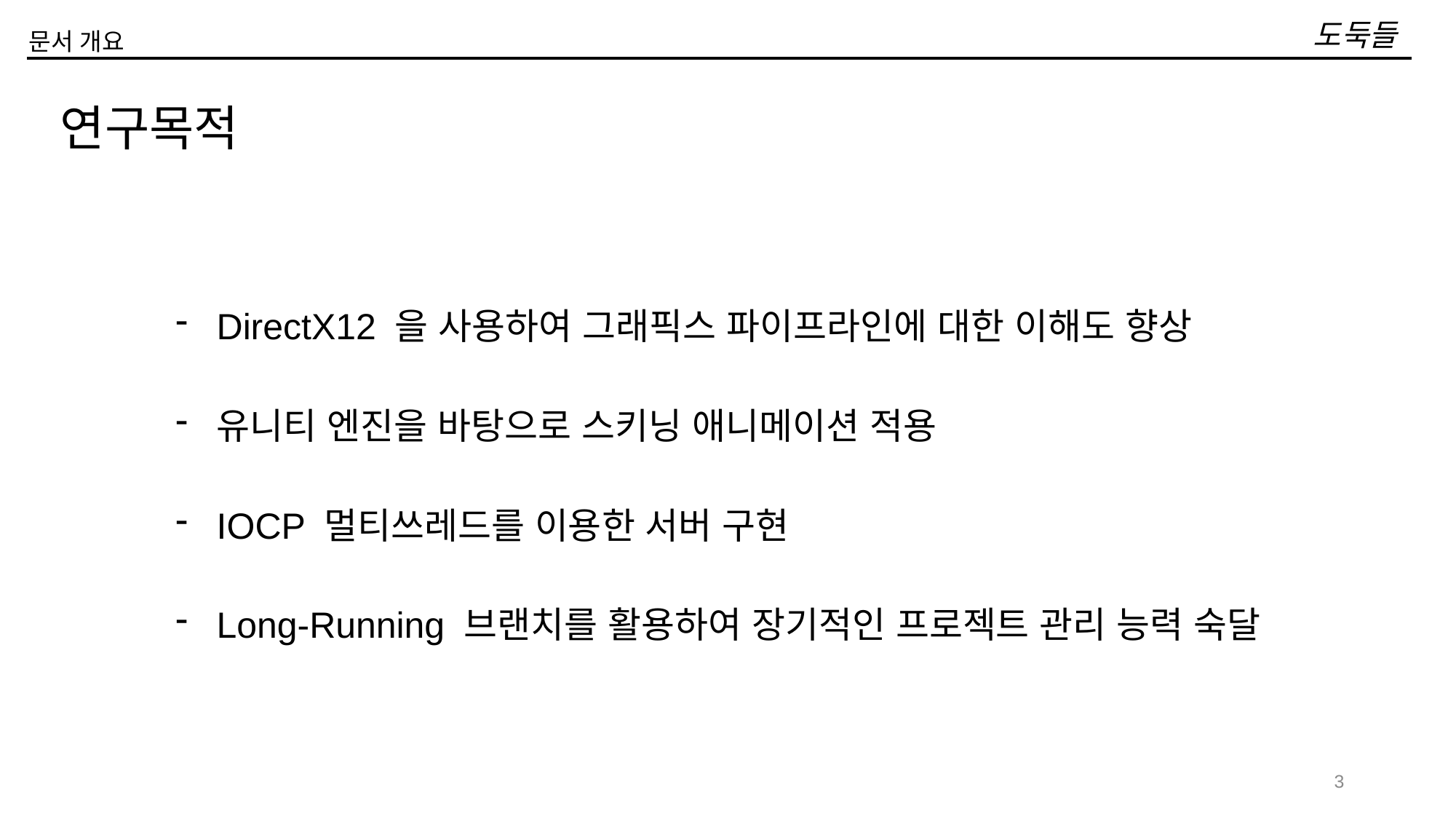

# 도둑들
문서 개요
연구목적
DirectX12 을 사용하여 그래픽스 파이프라인에 대한 이해도 향상
유니티 엔진을 바탕으로 스키닝 애니메이션 적용
IOCP 멀티쓰레드를 이용한 서버 구현
Long-Running 브랜치를 활용하여 장기적인 프로젝트 관리 능력 숙달
3